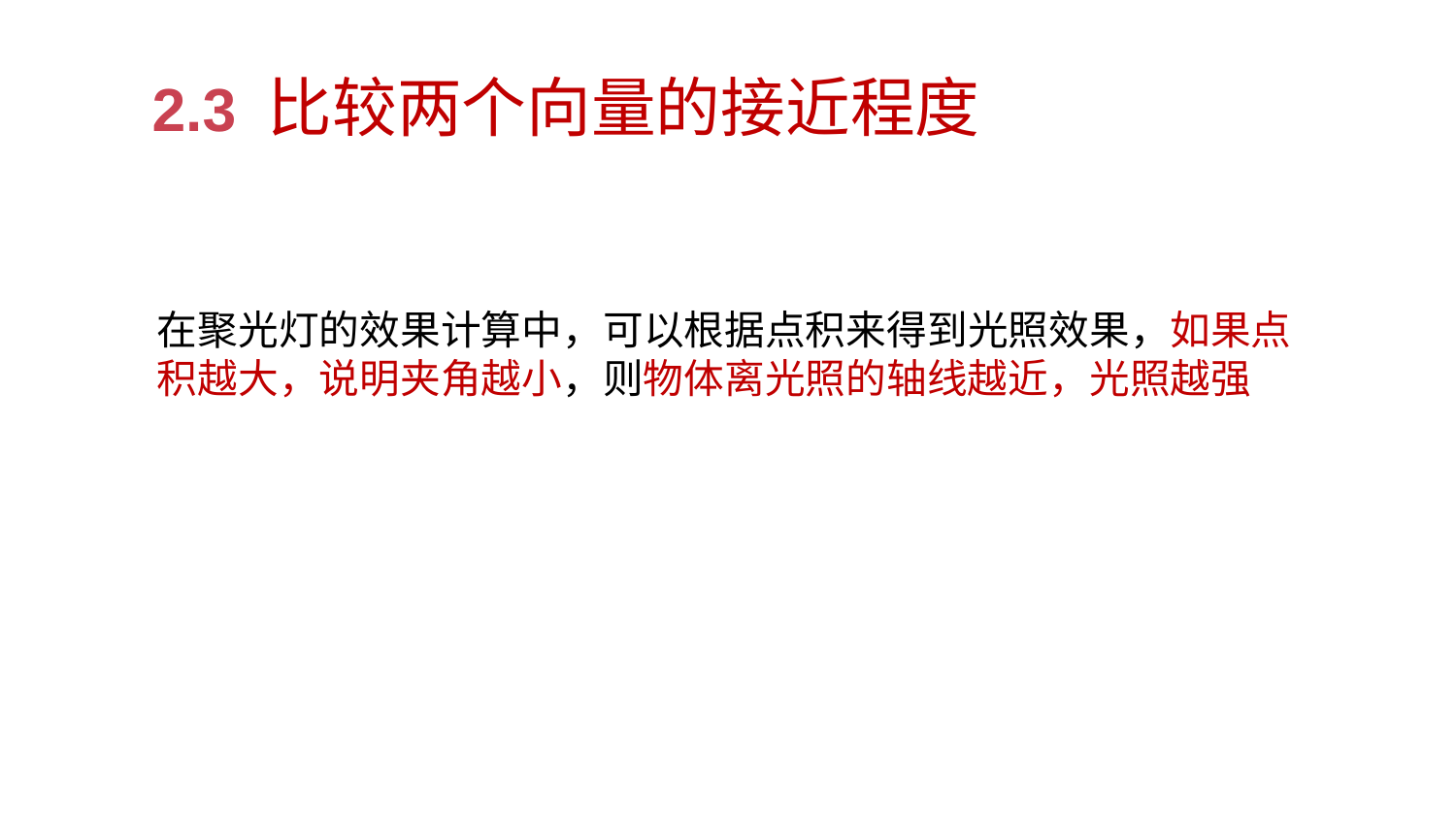

2.3 比较两个向量的接近程度
在聚光灯的效果计算中，可以根据点积来得到光照效果，如果点积越大，说明夹角越小，则物体离光照的轴线越近，光照越强